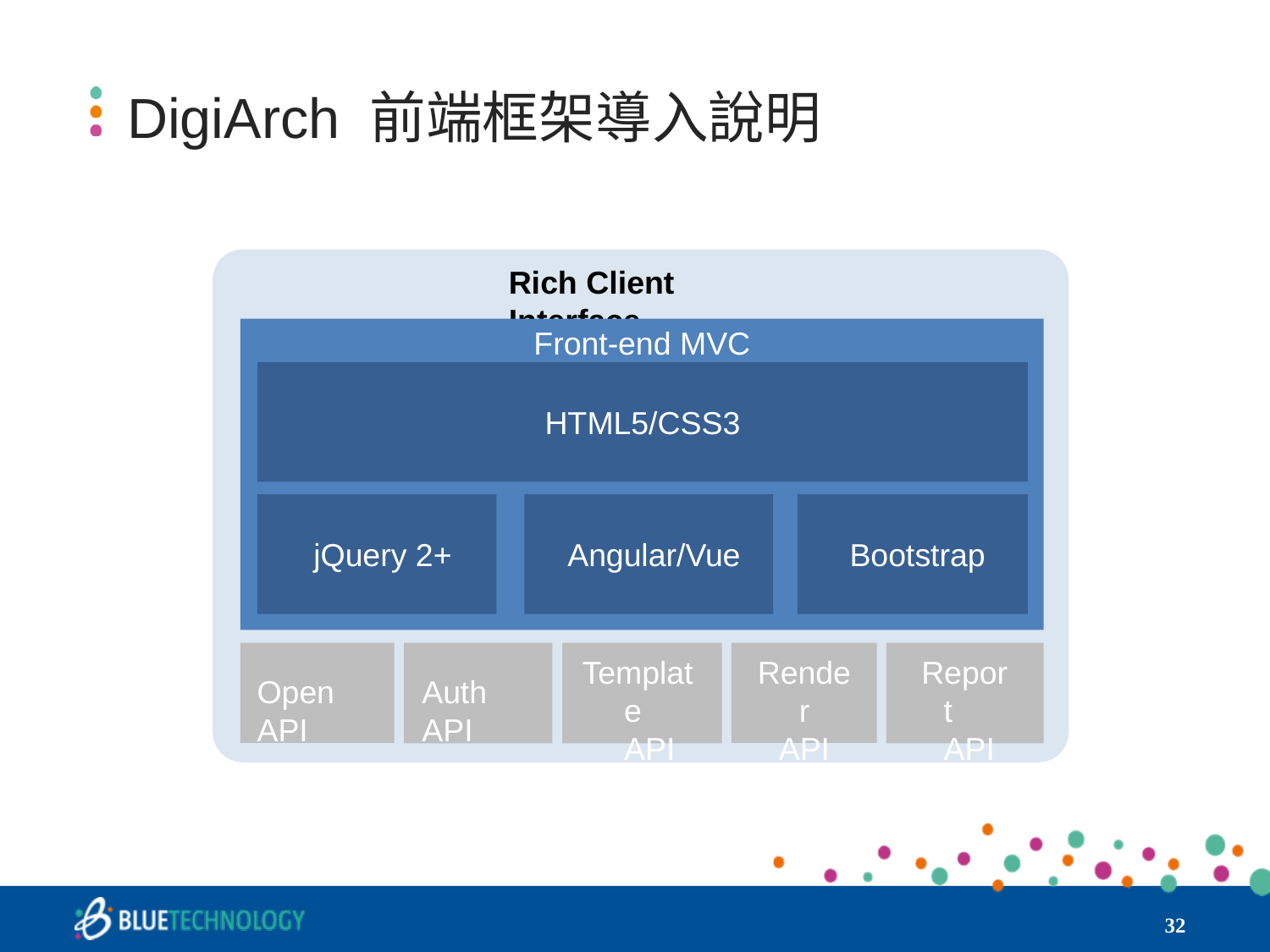

# DigiArch 前端框架導入說明

Rich Client Interface
Front-end MVC

HTML5/CSS3

jQuery 2+

Angular/Vue

Bootstrap

Template  API
Report  API
Render
API
Auth API
Open API
32